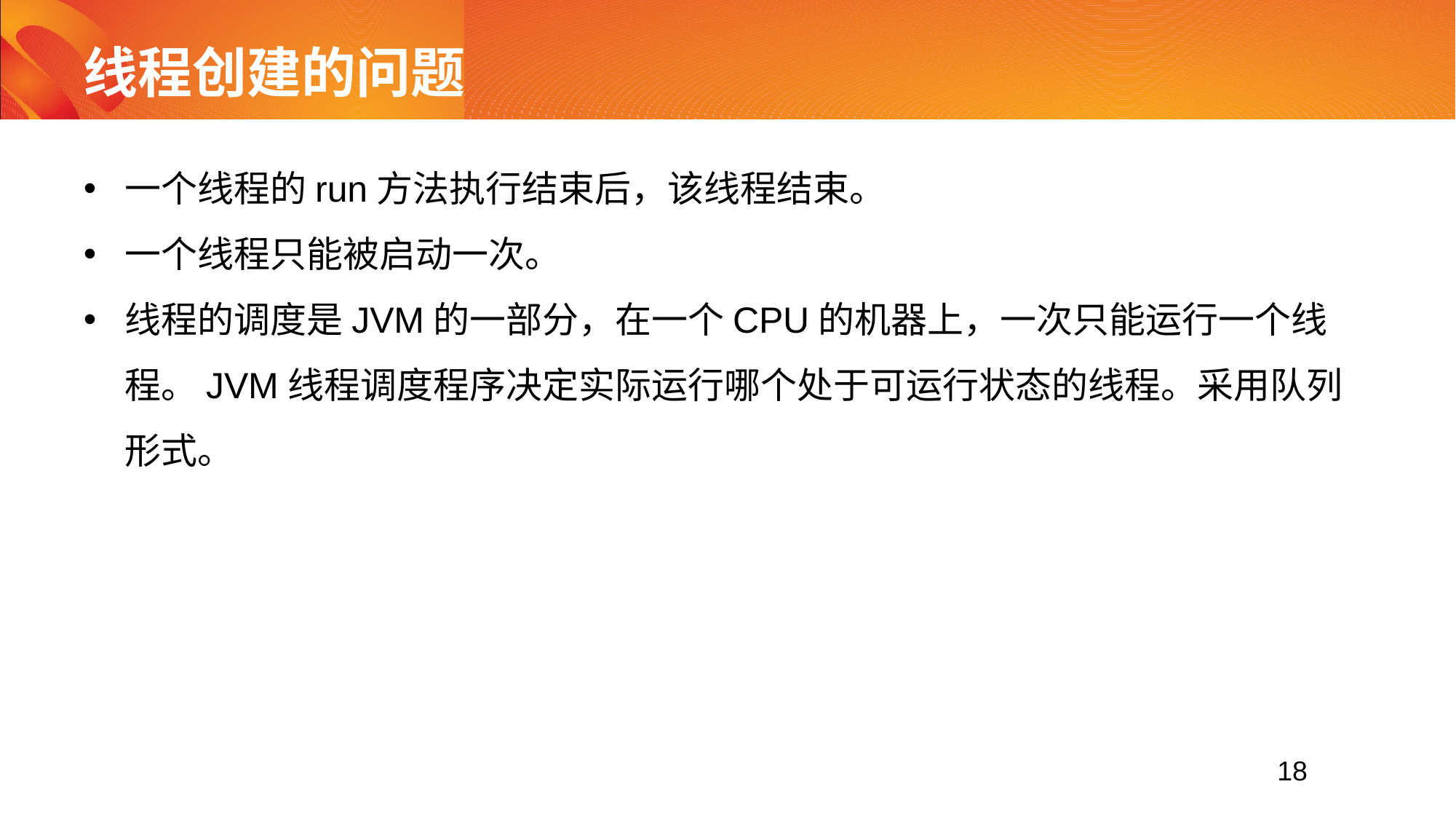

# 线程创建的问题
一个线程的run方法执行结束后，该线程结束。
一个线程只能被启动一次。
线程的调度是JVM的一部分，在一个CPU的机器上，一次只能运行一个线程。JVM线程调度程序决定实际运行哪个处于可运行状态的线程。采用队列形式。